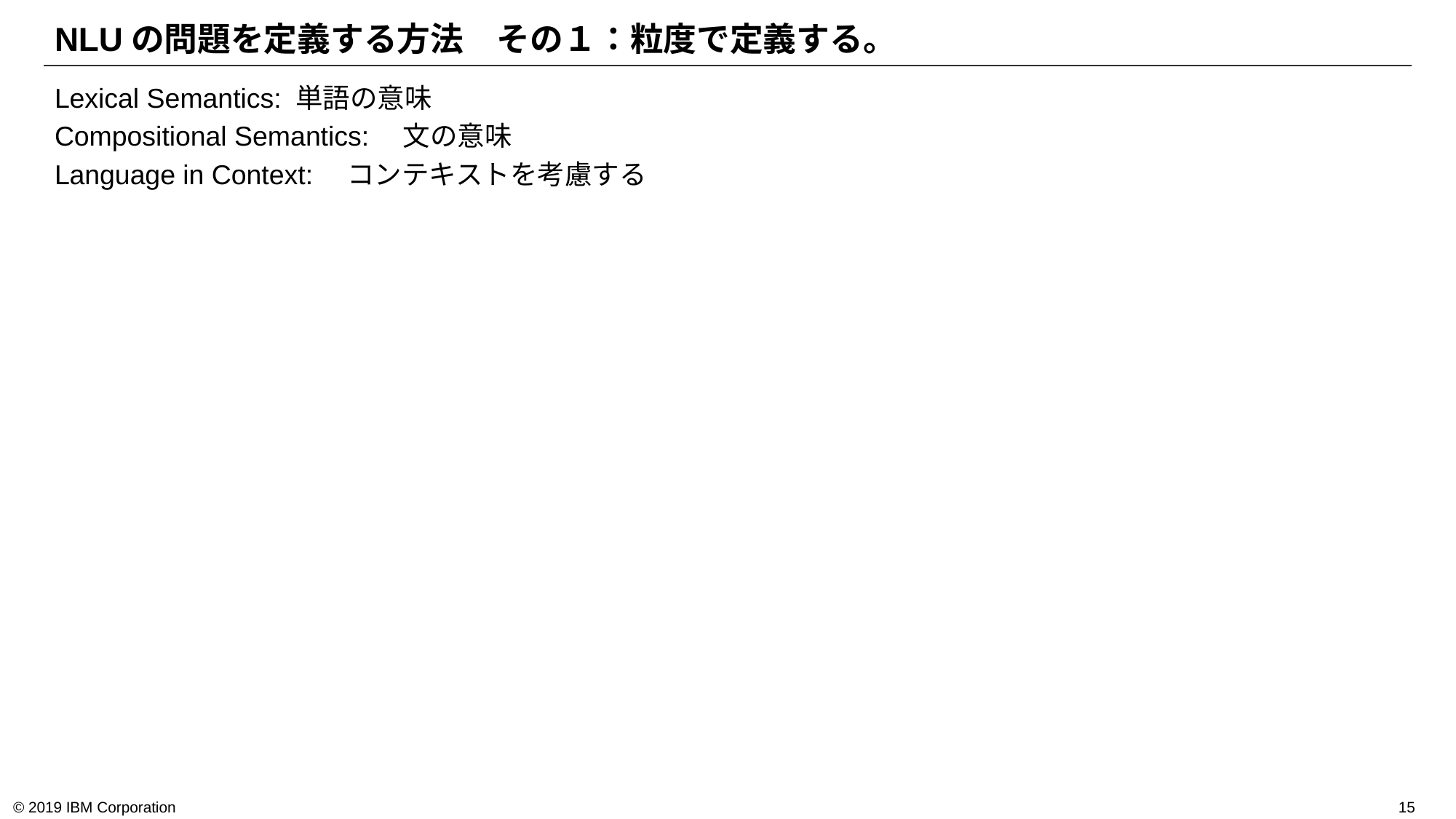

# NLUの問題を定義する方法　その１：粒度で定義する。
Lexical Semantics: 単語の意味
Compositional Semantics:　文の意味
Language in Context:　コンテキストを考慮する